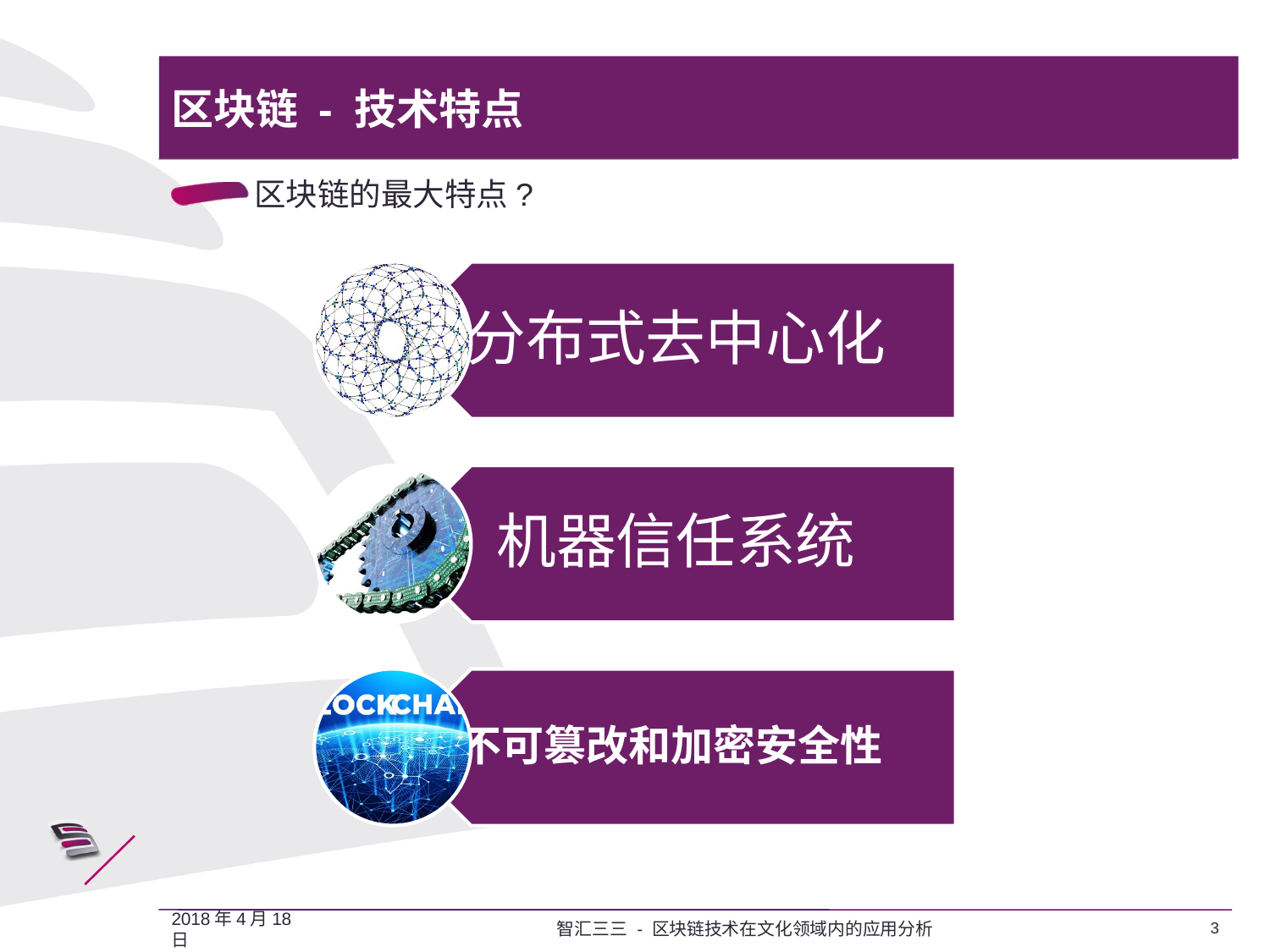

# 区块链 - 技术特点
区块链的最大特点?
分布式去中心化
机器信任系统
不可篡改和加密安全性
智汇三三 - 区块链技术在文化领域内的应用分析
3
2018年4月18日